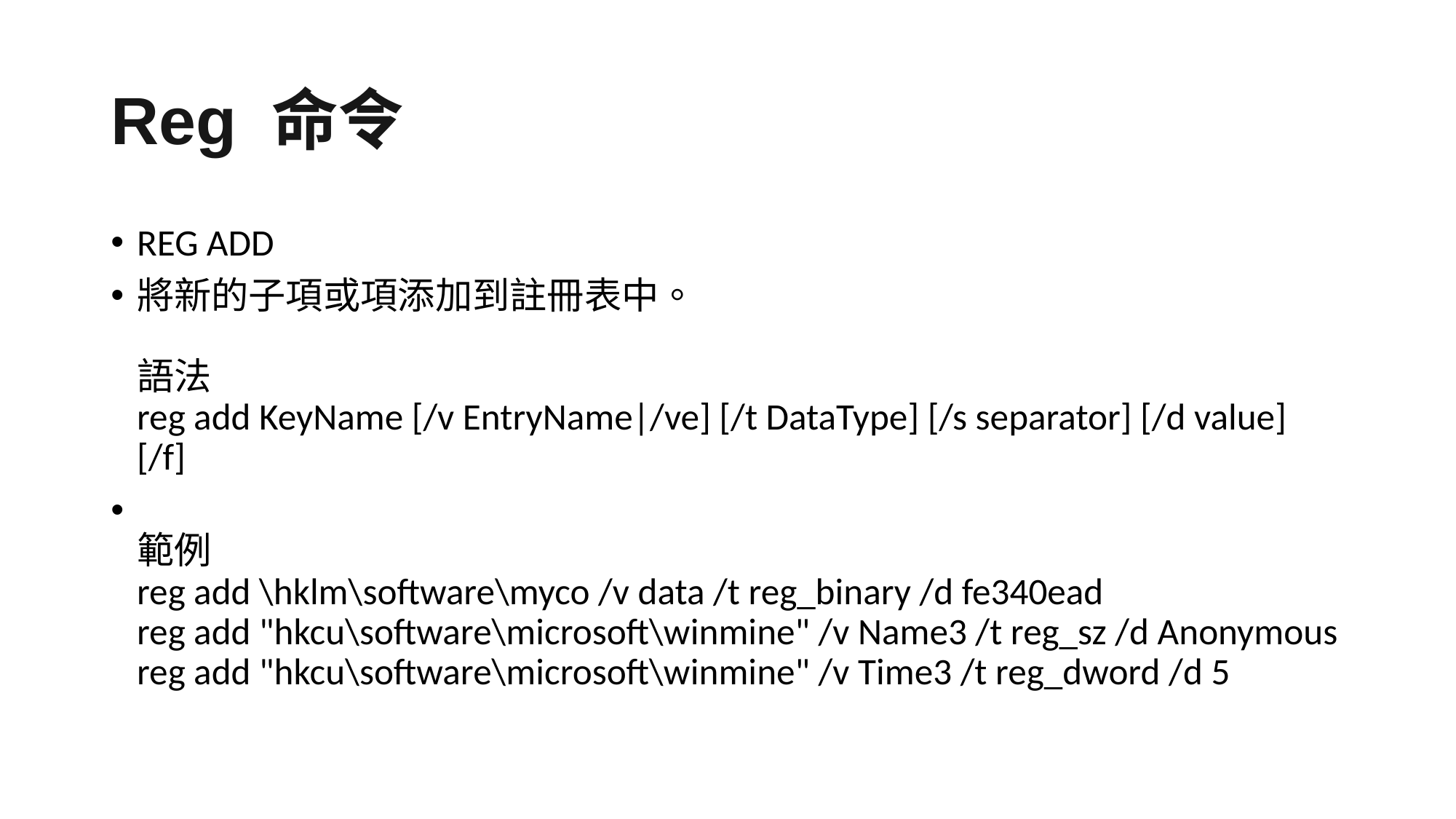

# Reg 命令
REG ADD
將新的子項或項添加到註冊表中。
語法
reg add KeyName [/v EntryName|/ve] [/t DataType] [/s separator] [/d value] [/f]
範例
reg add \hklm\software\myco /v data /t reg_binary /d fe340ead
reg add "hkcu\software\microsoft\winmine" /v Name3 /t reg_sz /d Anonymous
reg add "hkcu\software\microsoft\winmine" /v Time3 /t reg_dword /d 5